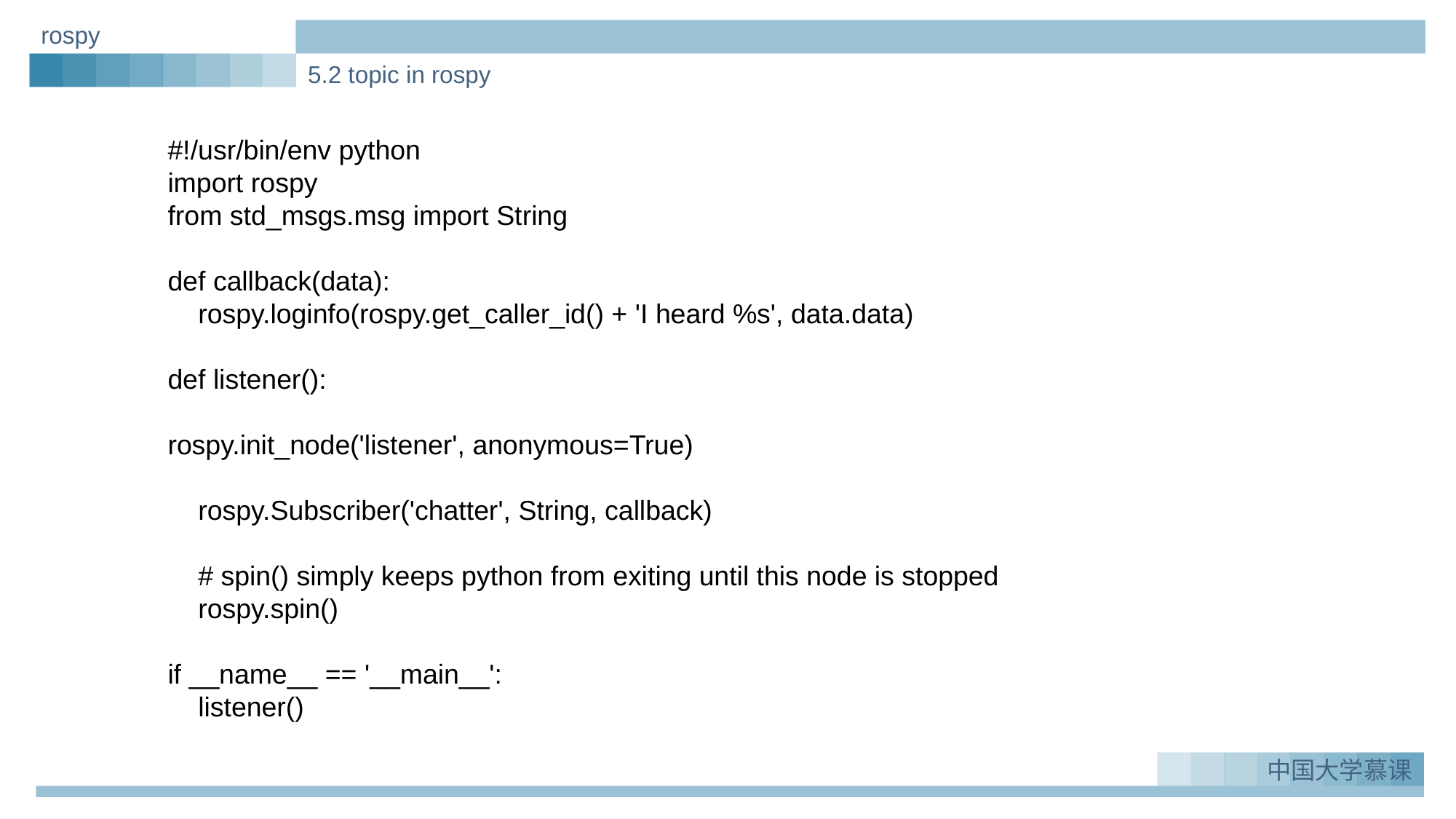

rospy
5.2 topic in rospy
#!/usr/bin/env python
import rospy
from std_msgs.msg import String

def callback(data):
    rospy.loginfo(rospy.get_caller_id() + 'I heard %s', data.data)

def listener():

rospy.init_node('listener', anonymous=True)

    rospy.Subscriber('chatter', String, callback)

    # spin() simply keeps python from exiting until this node is stopped
    rospy.spin()

if __name__ == '__main__':
    listener()
实例一：Greeting_demo
1.
中国大学慕课